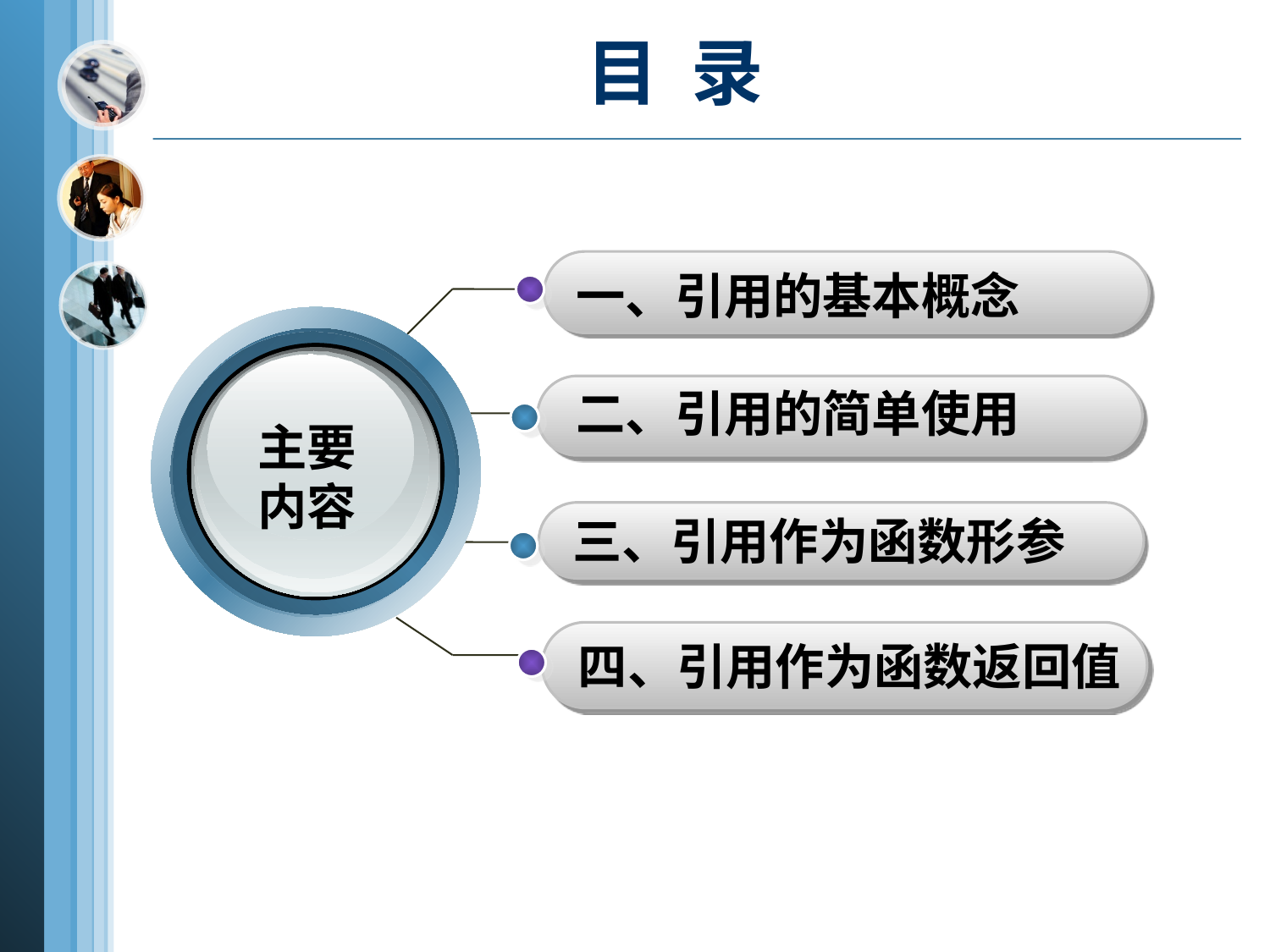

# 目  录

一、引用的基本概念

主要
内容
二、引用的简单使用

三、引用作为函数形参

四、引用作为函数返回值